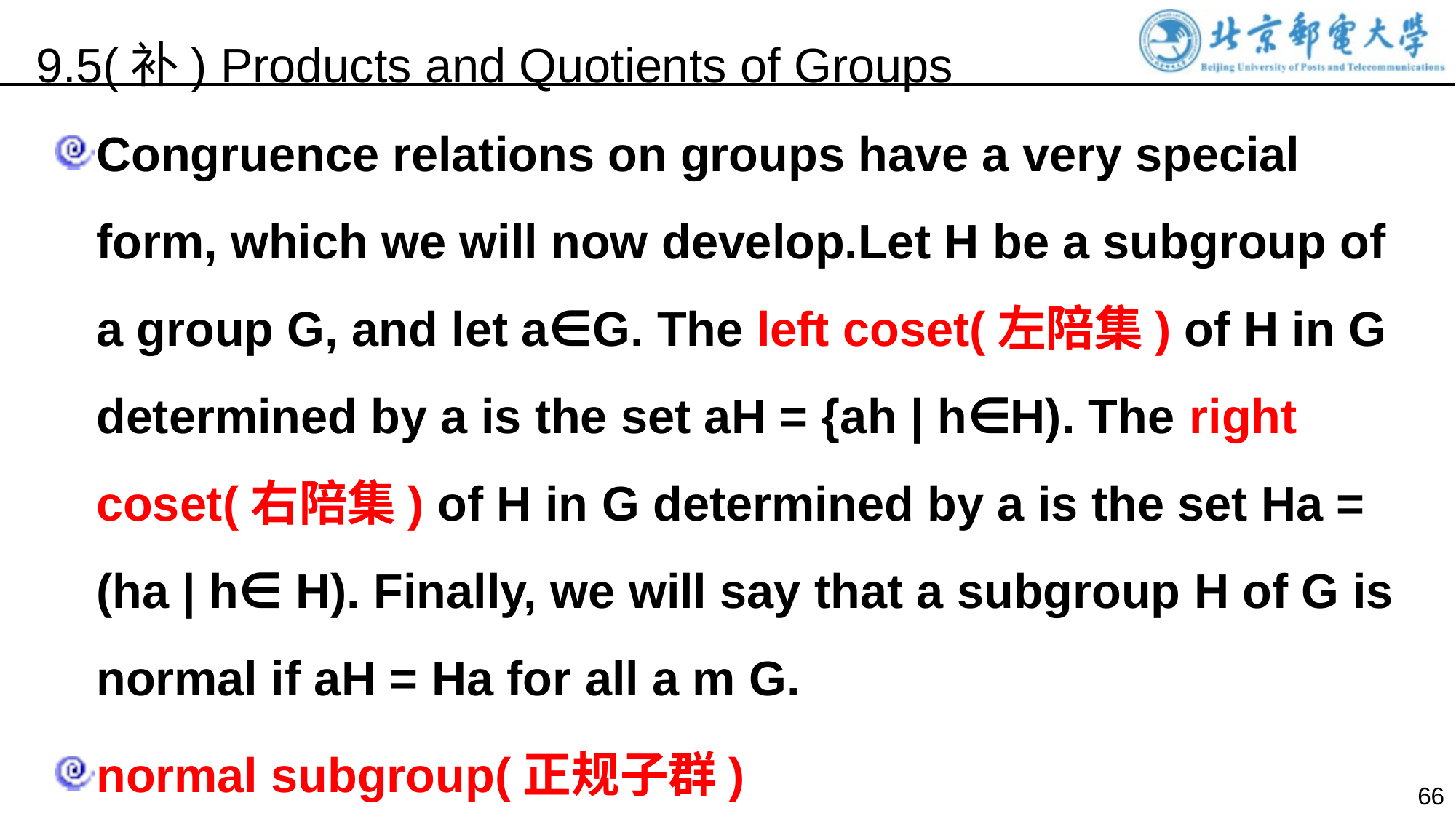

9.5(补) Products and Quotients of Groups
Congruence relations on groups have a very special form, which we will now develop.Let H be a subgroup of a group G, and let a∈G. The left coset(左陪集) of H in G determined by a is the set aH = {ah | h∈H). The right coset(右陪集) of H in G determined by a is the set Ha = (ha | h∈ H). Finally, we will say that a subgroup H of G is normal if aH = Ha for all a m G.
normal subgroup(正规子群)